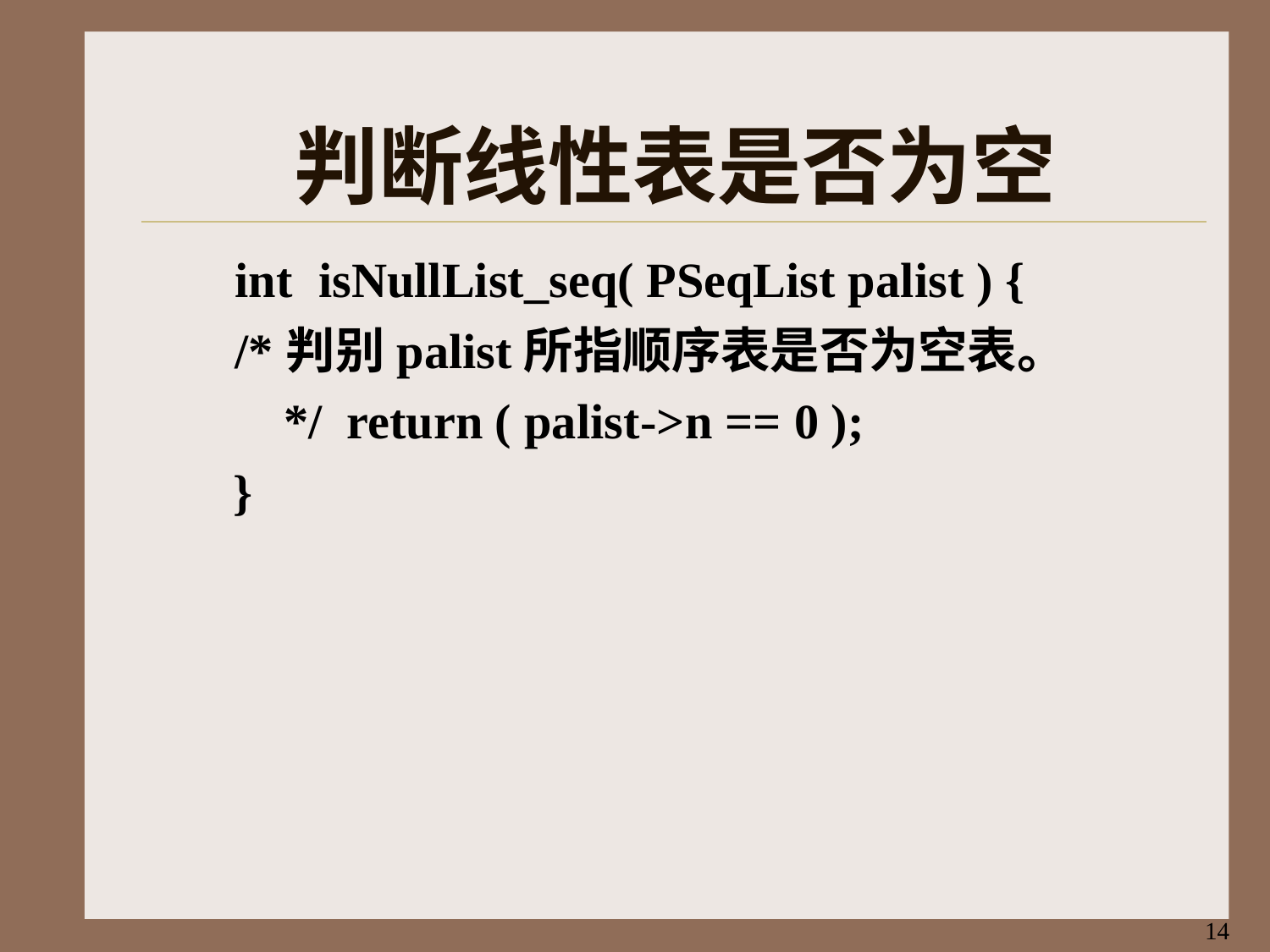

# 判断线性表是否为空

int	isNullList_seq( PSeqList palist ) {
/*判别palist所指顺序表是否为空表。*/  return ( palist->n == 0 );
}
14